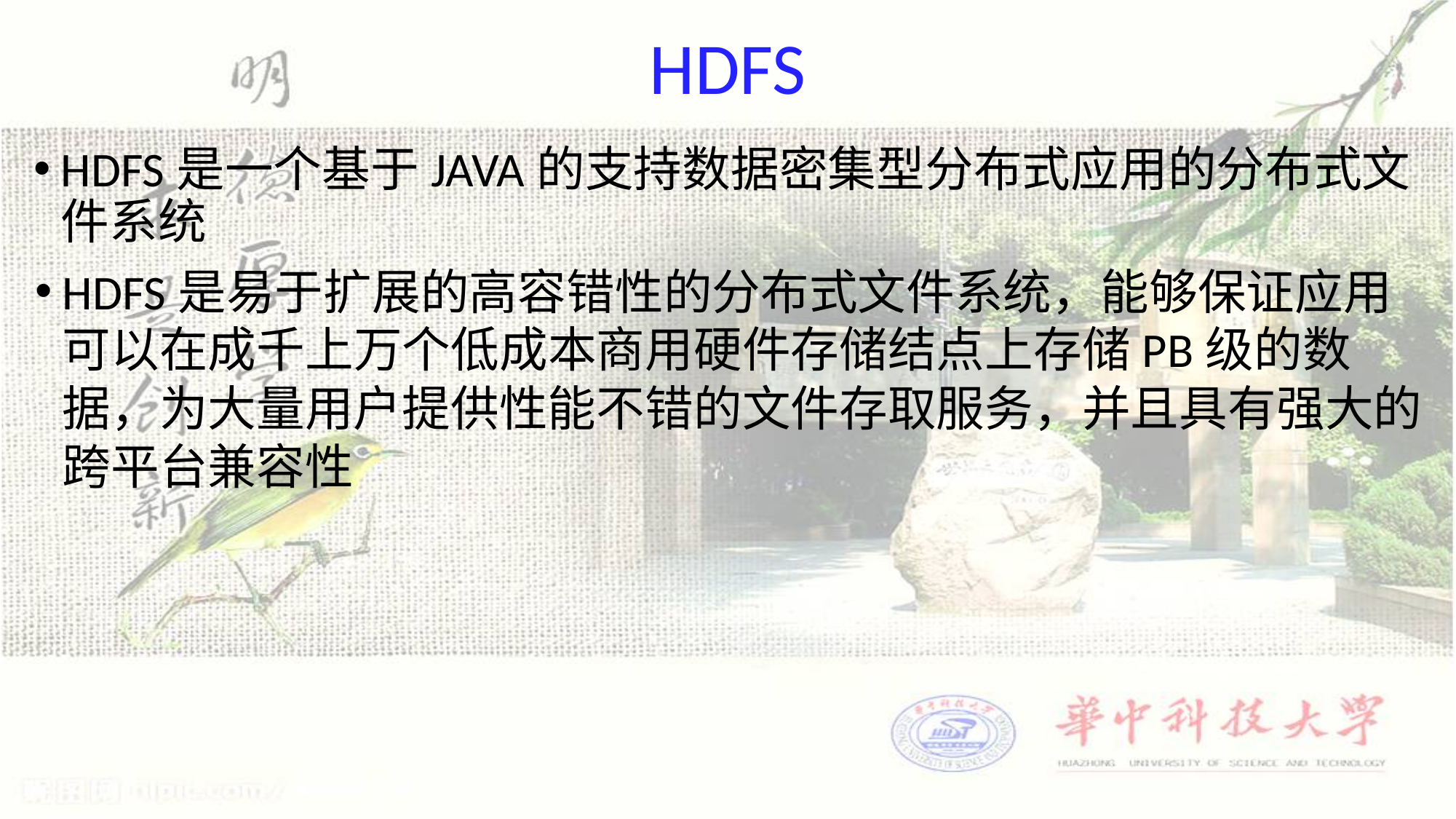

# HDFS
HDFS是一个基于JAVA的支持数据密集型分布式应用的分布式文件系统
HDFS是易于扩展的高容错性的分布式文件系统，能够保证应用可以在成千上万个低成本商用硬件存储结点上存储PB级的数据，为大量用户提供性能不错的文件存取服务，并且具有强大的跨平台兼容性